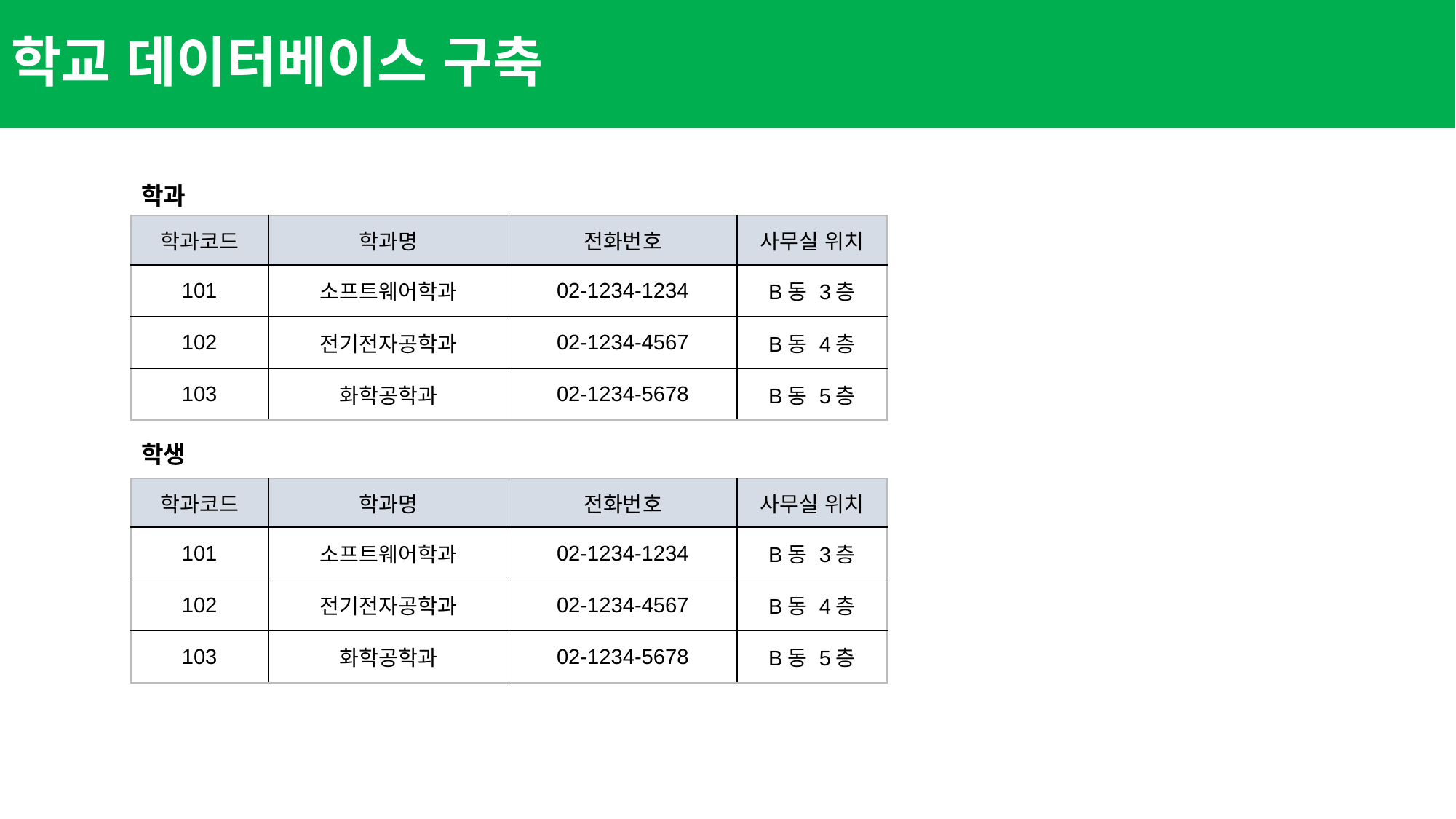

# 학교 데이터베이스 구축

학과
| 학과코드 | 학과명 | 전화번호 | 사무실 위치 |
| --- | --- | --- | --- |
| 101 | 소프트웨어학과 | 02-1234-1234 | B동 3층 |
| 102 | 전기전자공학과 | 02-1234-4567 | B동 4층 |
| 103 | 화학공학과 | 02-1234-5678 | B동 5층 |
학생
| 학과코드 | 학과명 | 전화번호 | 사무실 위치 |
| --- | --- | --- | --- |
| 101 | 소프트웨어학과 | 02-1234-1234 | B동 3층 |
| 102 | 전기전자공학과 | 02-1234-4567 | B동 4층 |
| 103 | 화학공학과 | 02-1234-5678 | B동 5층 |